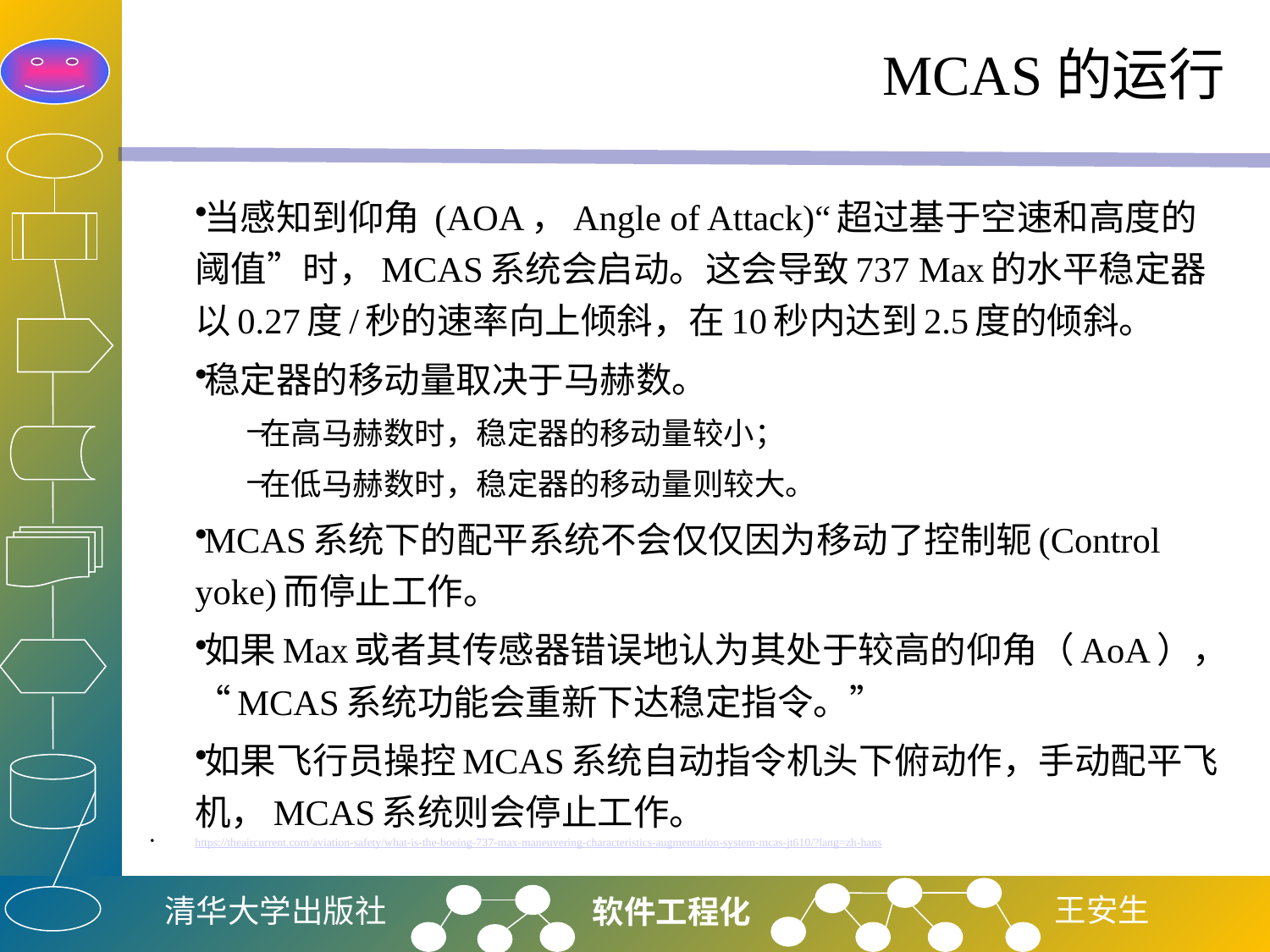

# MCAS的运行
当感知到仰角 (AOA，Angle of Attack)“超过基于空速和高度的阈值”时，MCAS系统会启动。这会导致737 Max的水平稳定器以0.27度/秒的速率向上倾斜，在10秒内达到2.5度的倾斜。
稳定器的移动量取决于马赫数。
在高马赫数时，稳定器的移动量较小；
在低马赫数时，稳定器的移动量则较大。
MCAS系统下的配平系统不会仅仅因为移动了控制轭(Control yoke)而停止工作。
如果Max或者其传感器错误地认为其处于较高的仰角（AoA），“MCAS系统功能会重新下达稳定指令。”
如果飞行员操控MCAS系统自动指令机头下俯动作，手动配平飞机，MCAS系统则会停止工作。
https://theaircurrent.com/aviation-safety/what-is-the-boeing-737-max-maneuvering-characteristics-augmentation-system-mcas-jt610/?lang=zh-hans